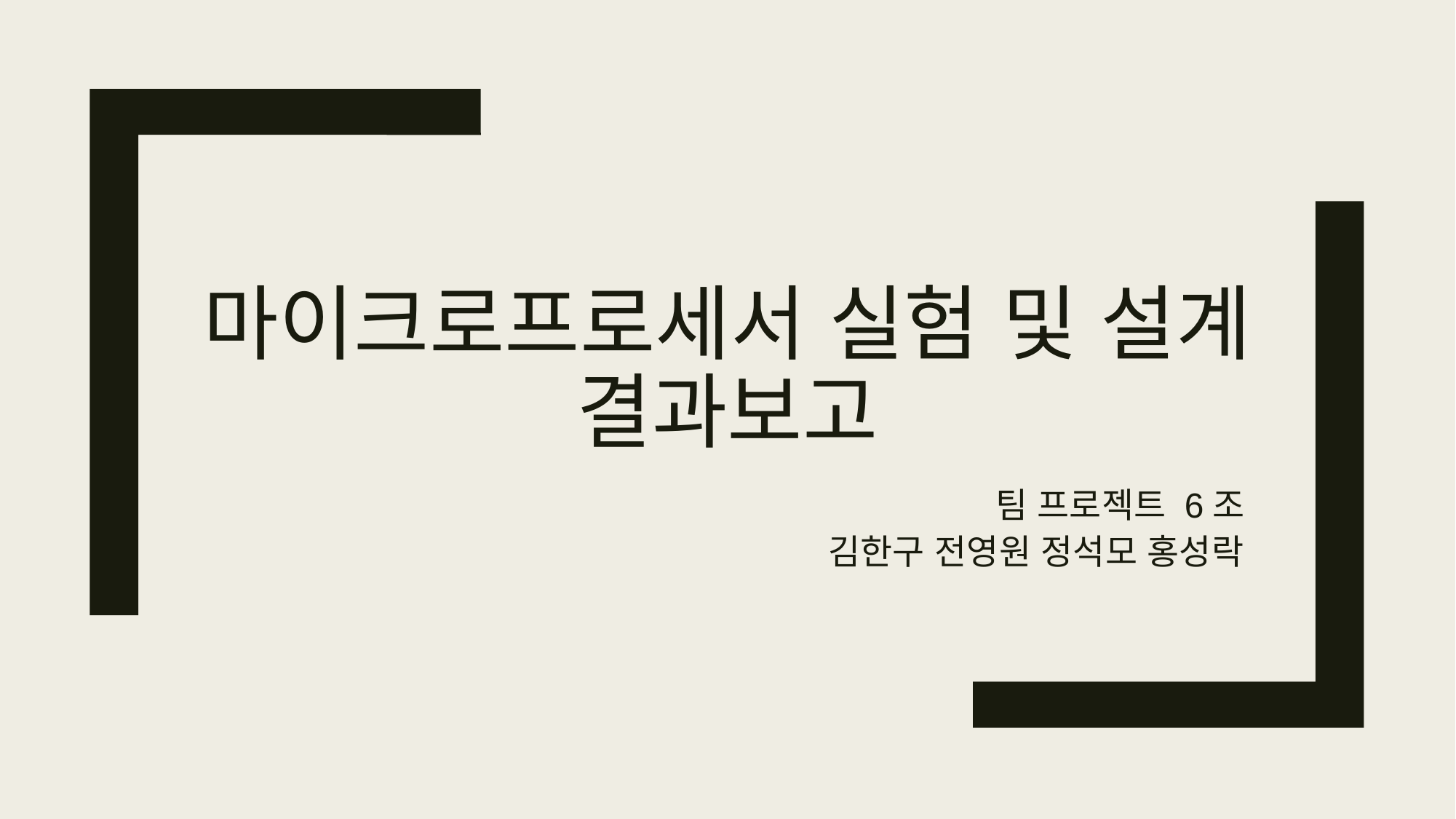

# 마이크로프로세서 실험 및 설계 결과보고
팀 프로젝트 6조
김한구 전영원 정석모 홍성락